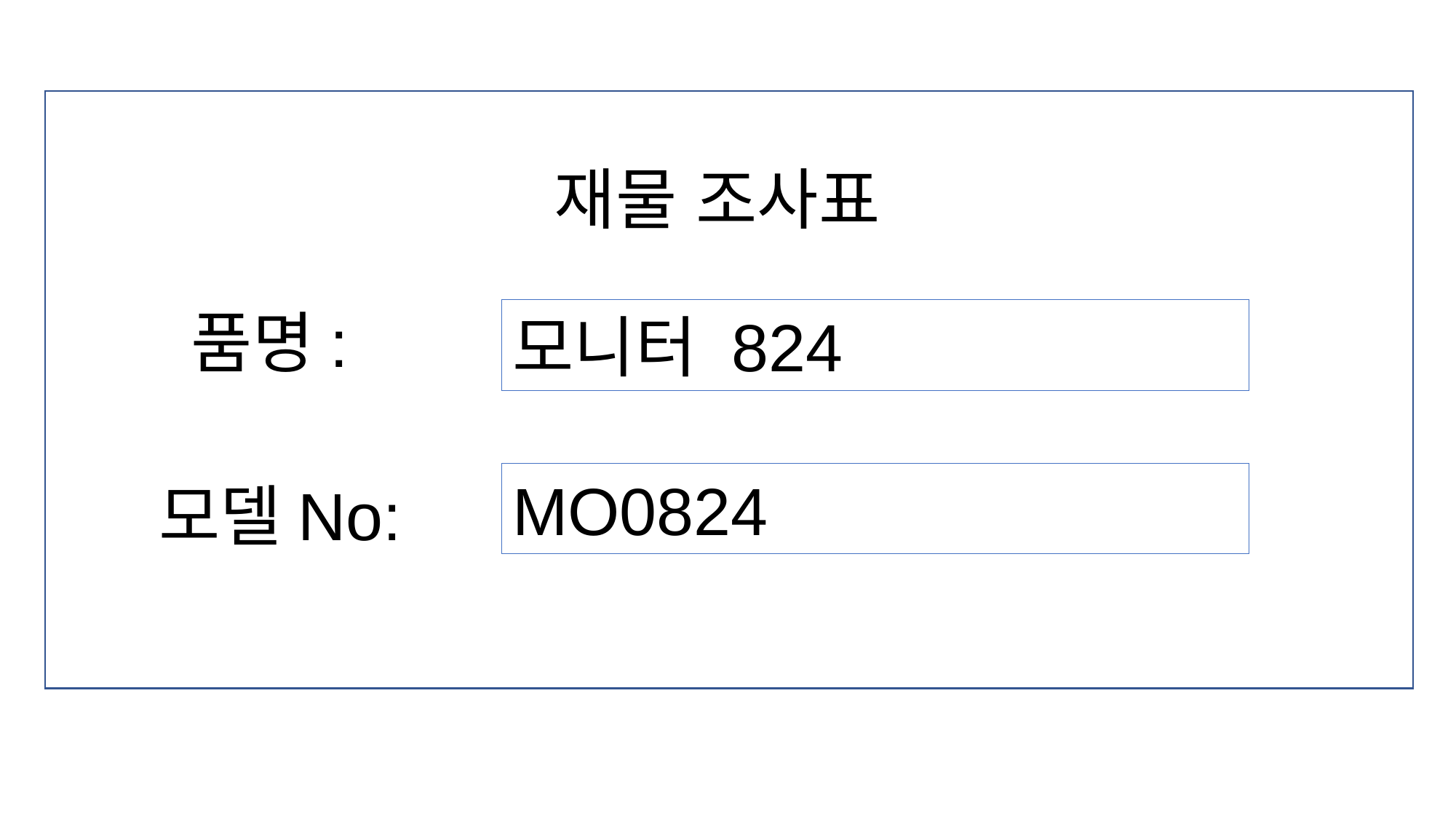

재물 조사표
품명:
모니터 824
MO0824
모델No: